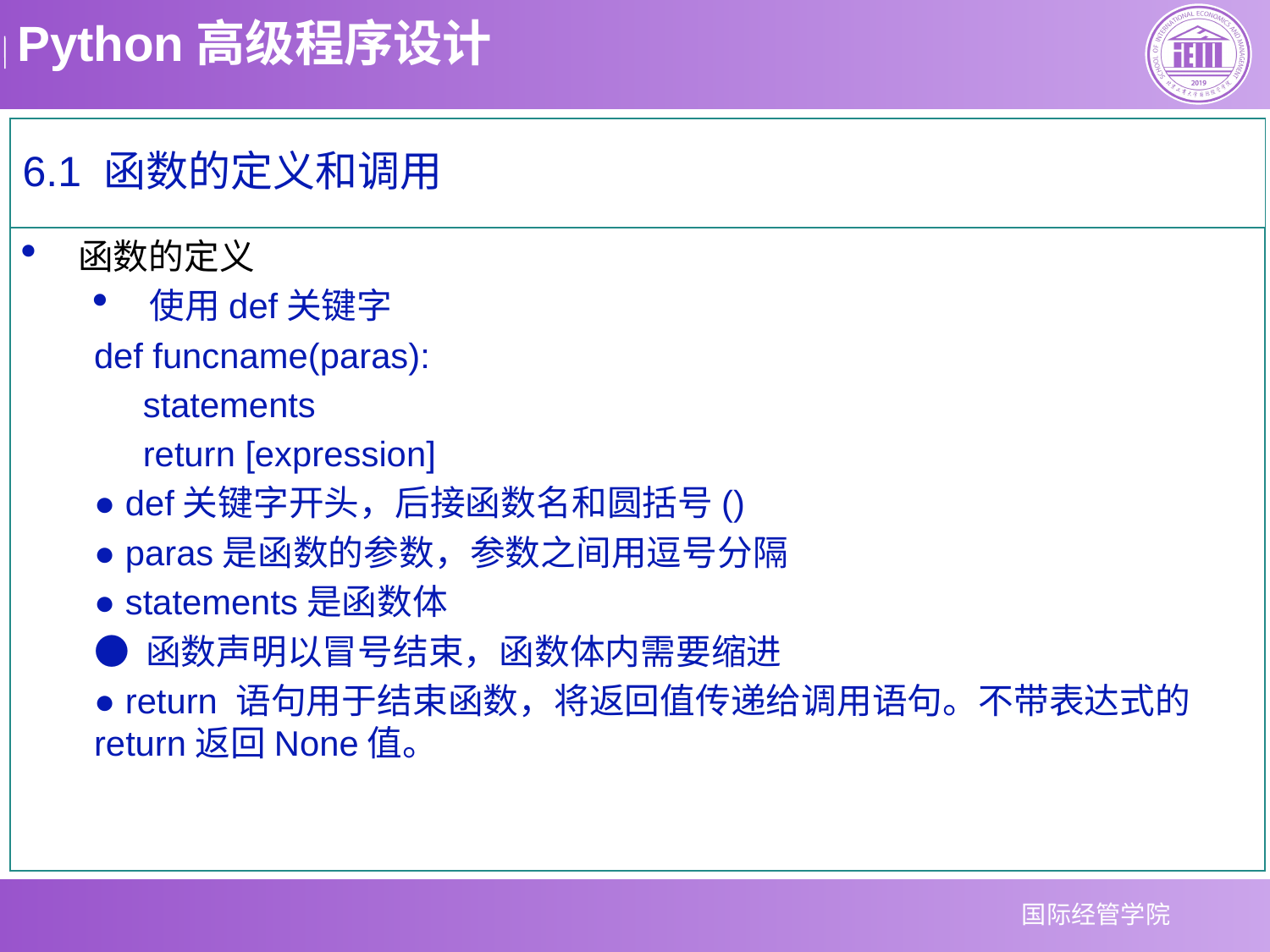

6.1 函数的定义和调用
函数的定义
使用def关键字
def funcname(paras):
     statements
     return [expression]
● def关键字开头，后接函数名和圆括号()
● paras是函数的参数，参数之间用逗号分隔
● statements是函数体
● 函数声明以冒号结束，函数体内需要缩进
● return 语句用于结束函数，将返回值传递给调用语句。不带表达式的return返回None值。